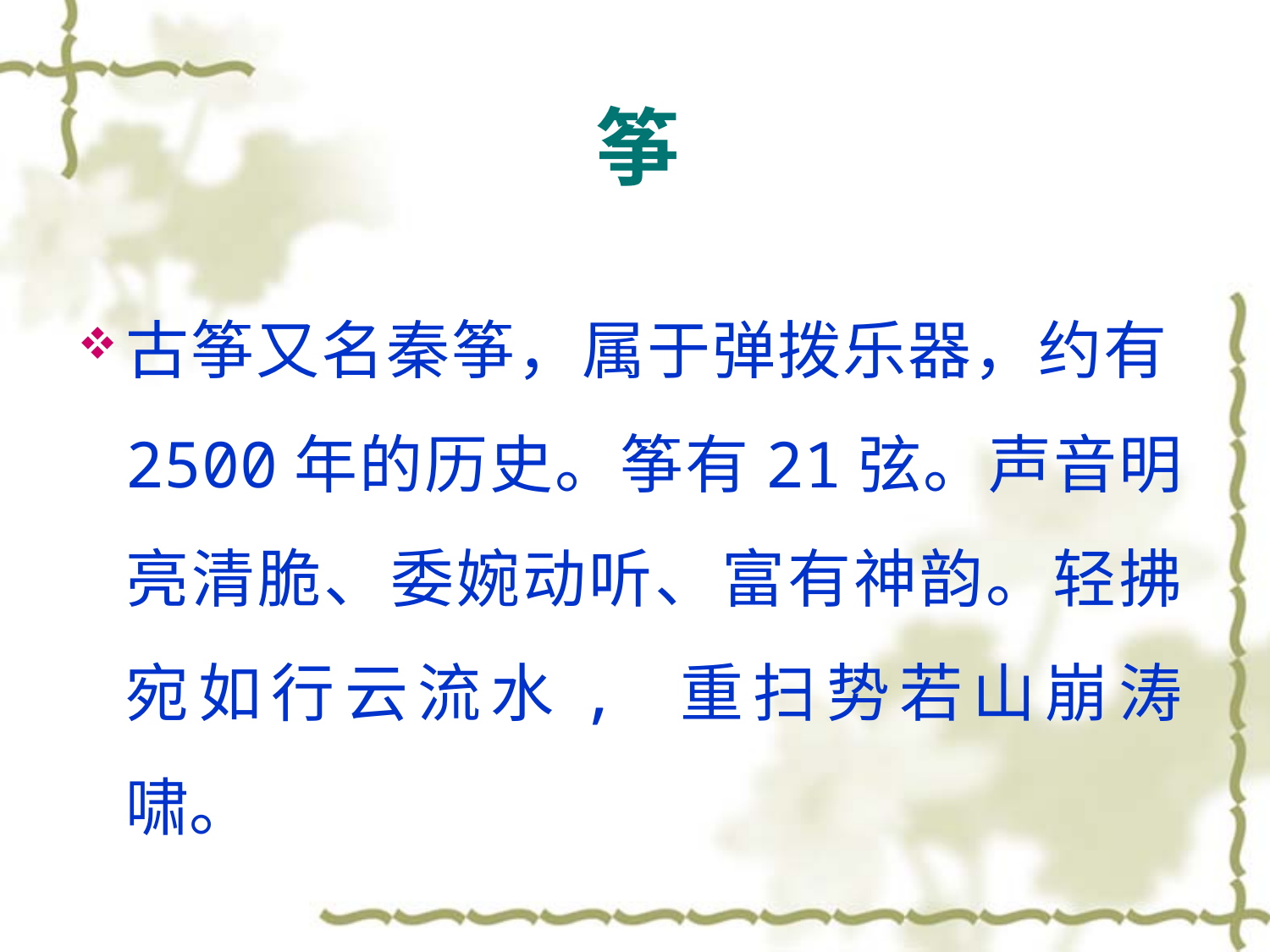

# 筝
古筝又名秦筝，属于弹拨乐器，约有2500年的历史。筝有21弦。声音明亮清脆、委婉动听、富有神韵。轻拂宛如行云流水, 重扫势若山崩涛啸。